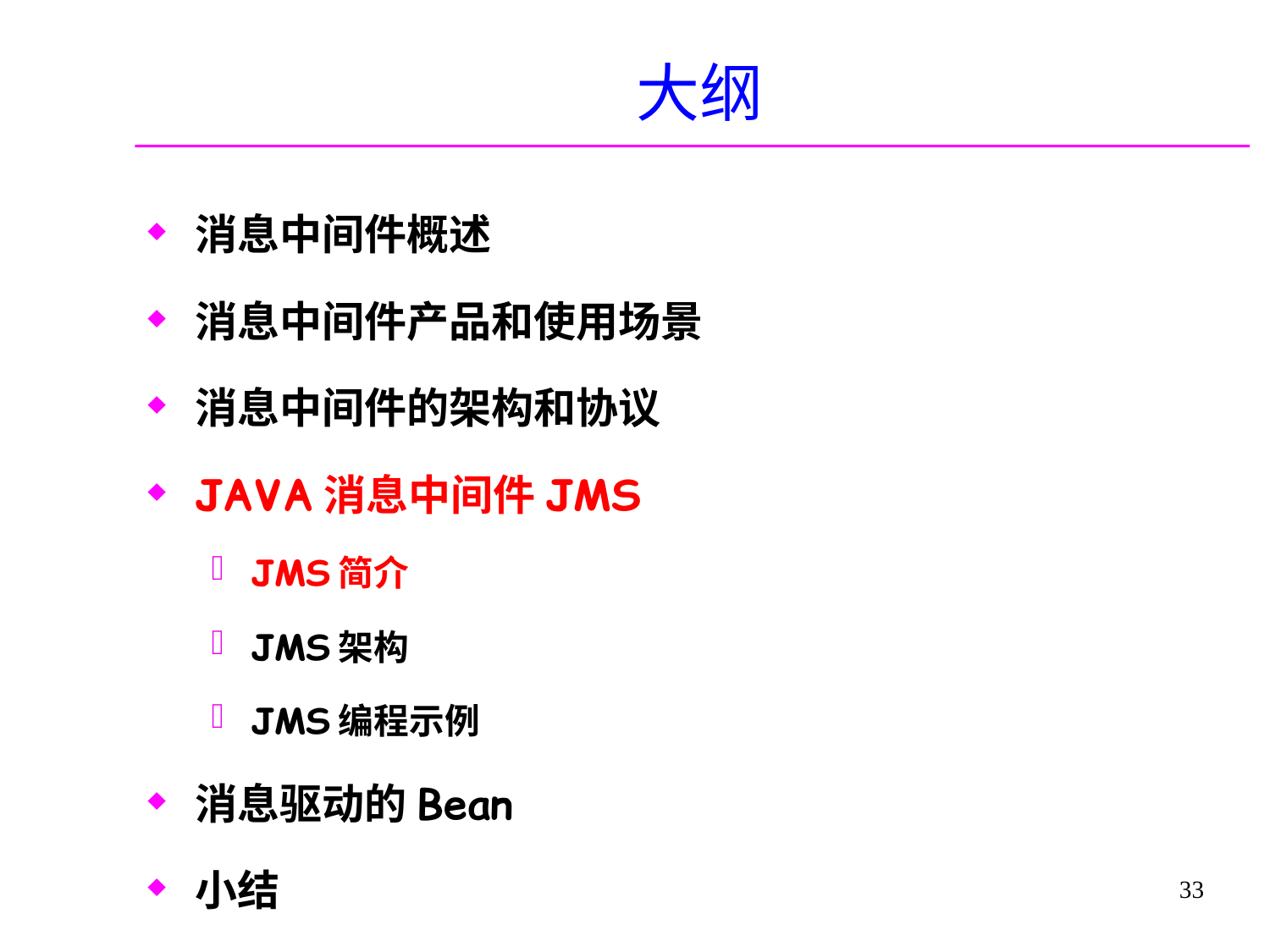

# 大纲
消息中间件概述
消息中间件产品和使用场景
消息中间件的架构和协议
JAVA消息中间件JMS
JMS简介
JMS架构
JMS编程示例
消息驱动的Bean
小结

33